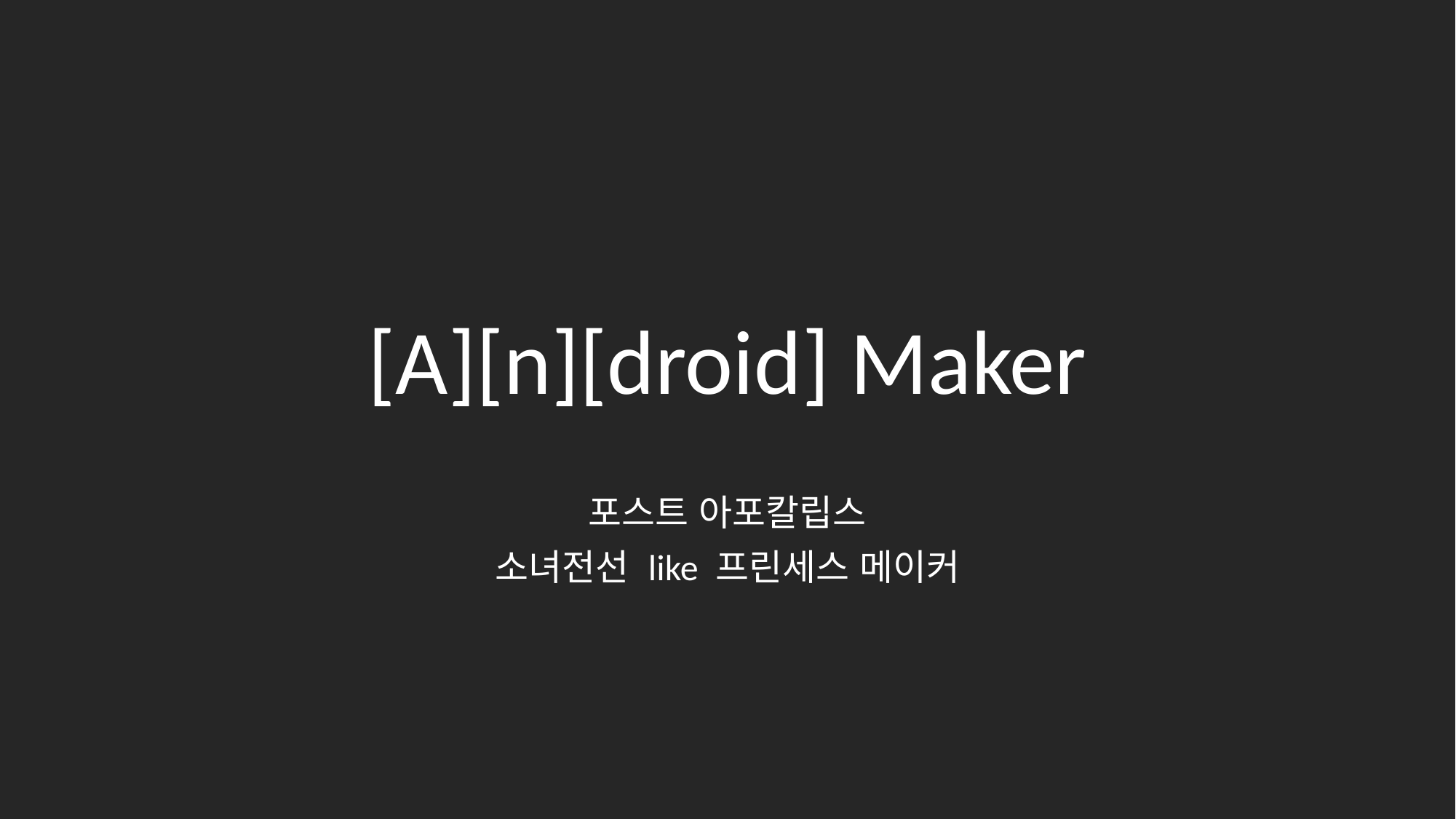

# [A][n][droid] Maker

포스트 아포칼립스
소녀전선 like 프린세스 메이커